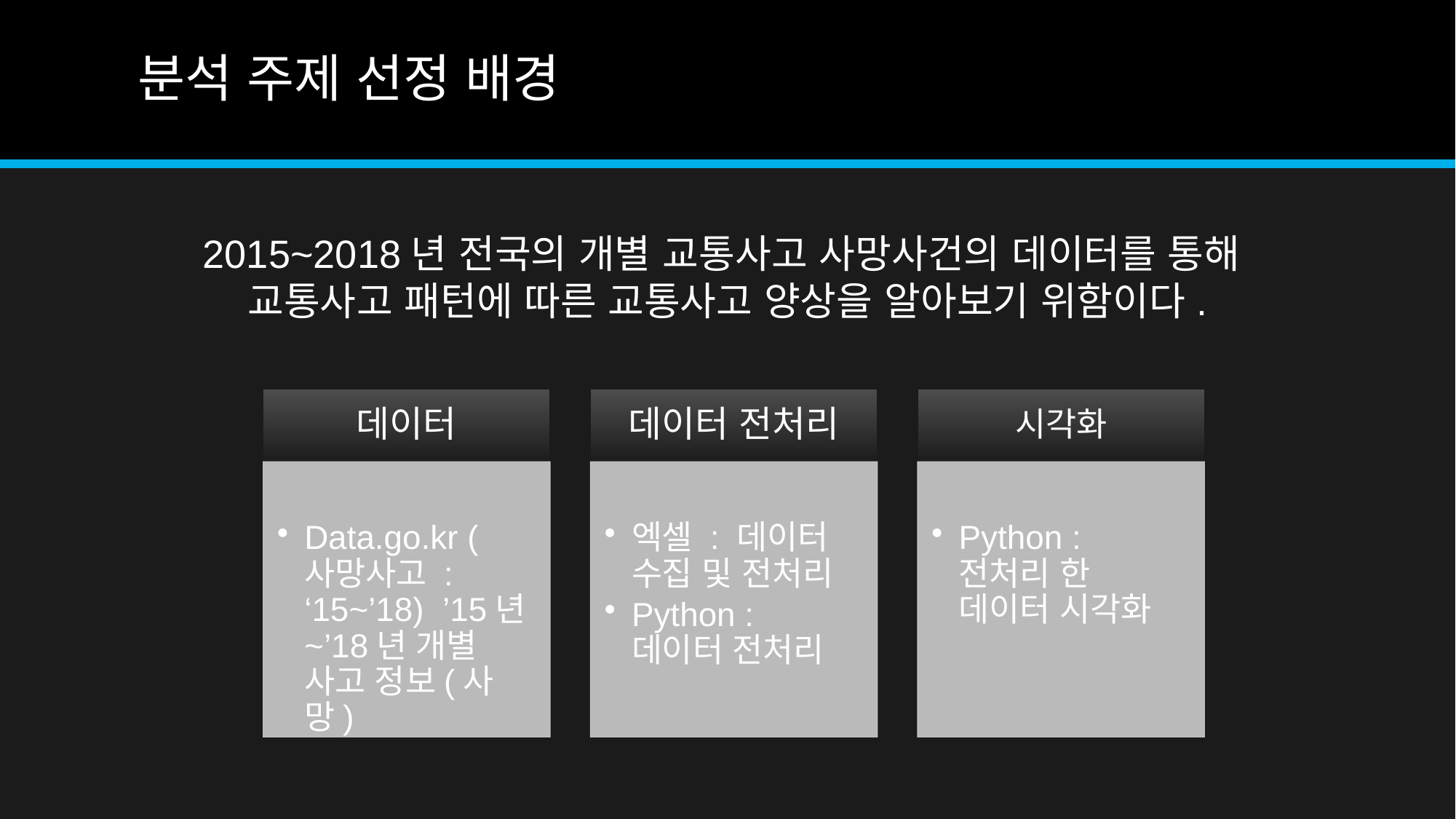

# 분석 주제 선정 배경
2015~2018년 전국의 개별 교통사고 사망사건의 데이터를 통해
교통사고 패턴에 따른 교통사고 양상을 알아보기 위함이다.

데이터

Data.go.kr (사망사고 : ‘15~’18)  ’15년~’18년 개별 사고 정보(사망)
데이터 전처리

엑셀 : 데이터 수집 및 전처리
Python : 데이터 전처리
시각화

Python : 전처리 한 데이터 시각화